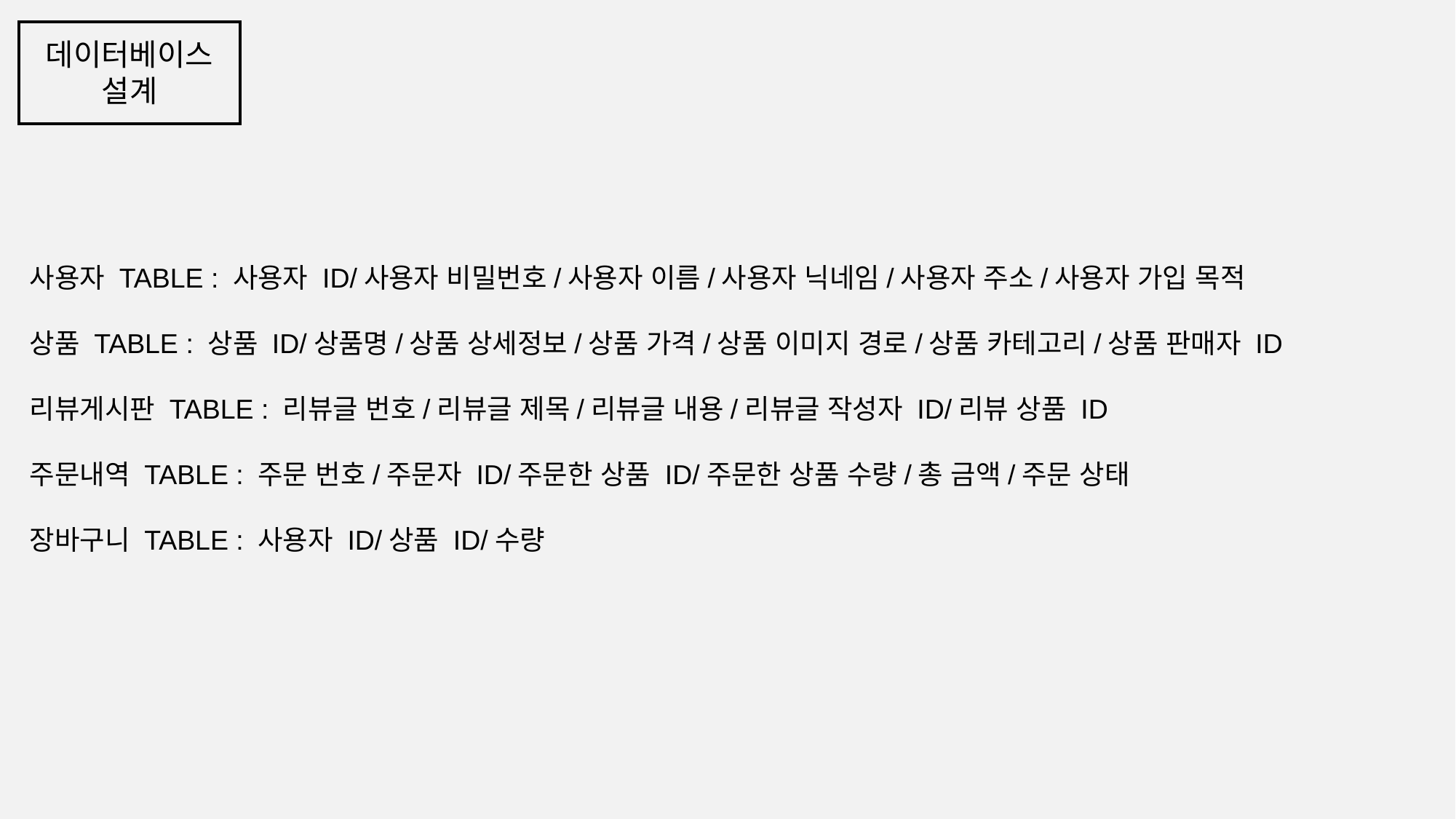

데이터베이스
설계
사용자 TABLE : 사용자 ID/사용자 비밀번호/사용자 이름/사용자 닉네임/사용자 주소/사용자 가입 목적

상품 TABLE : 상품 ID/상품명/상품 상세정보/상품 가격/상품 이미지 경로/상품 카테고리/상품 판매자 ID

리뷰게시판 TABLE : 리뷰글 번호/리뷰글 제목/리뷰글 내용/리뷰글 작성자 ID/리뷰 상품 ID

주문내역 TABLE : 주문 번호/주문자 ID/주문한 상품 ID/주문한 상품 수량/총 금액/주문 상태

장바구니 TABLE : 사용자 ID/상품 ID/수량